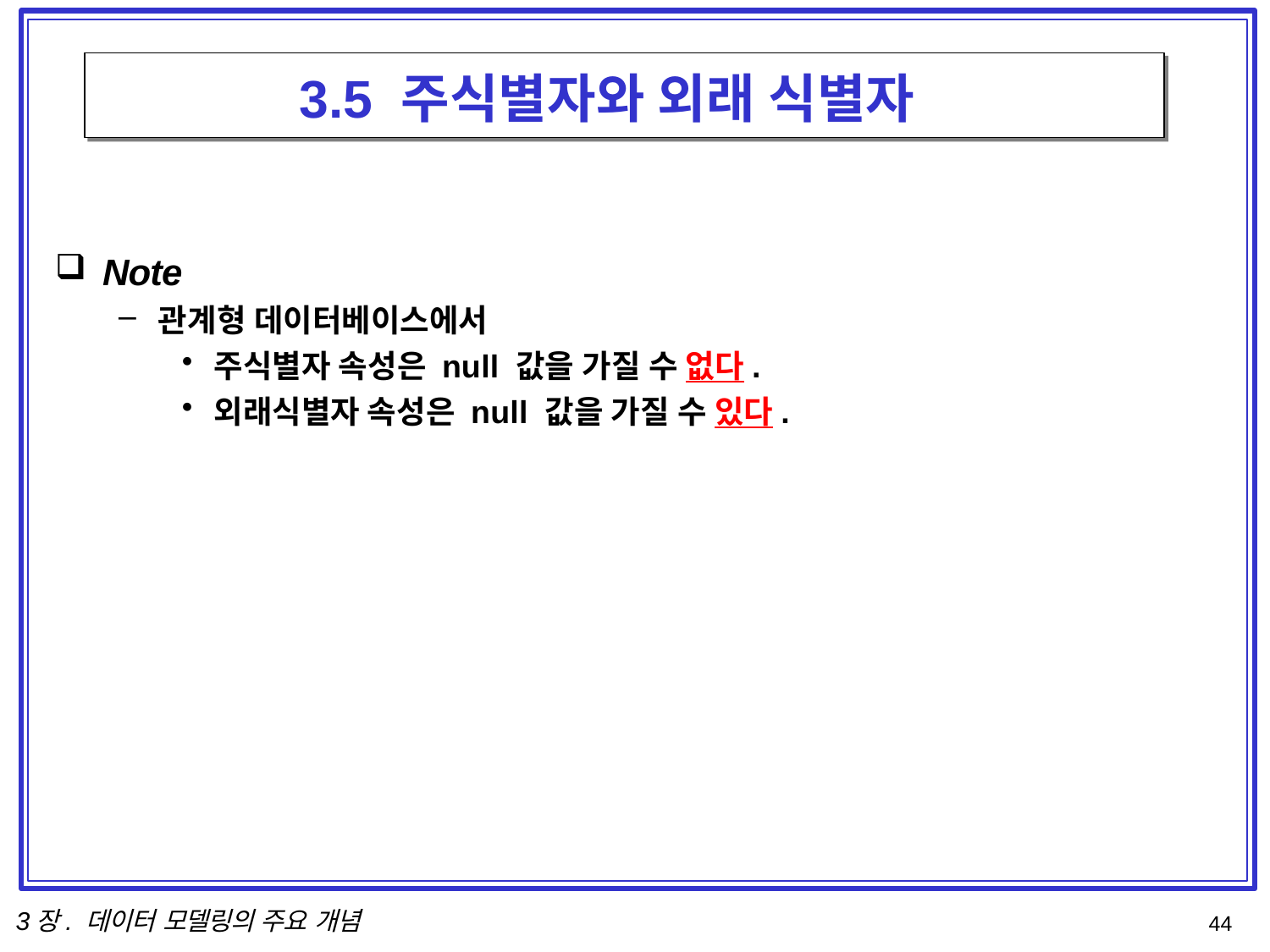

# 3.5 주식별자와 외래 식별자
Note
관계형 데이터베이스에서
주식별자 속성은 null 값을 가질 수 없다.
외래식별자 속성은 null 값을 가질 수 있다.
3장. 데이터 모델링의 주요 개념
44